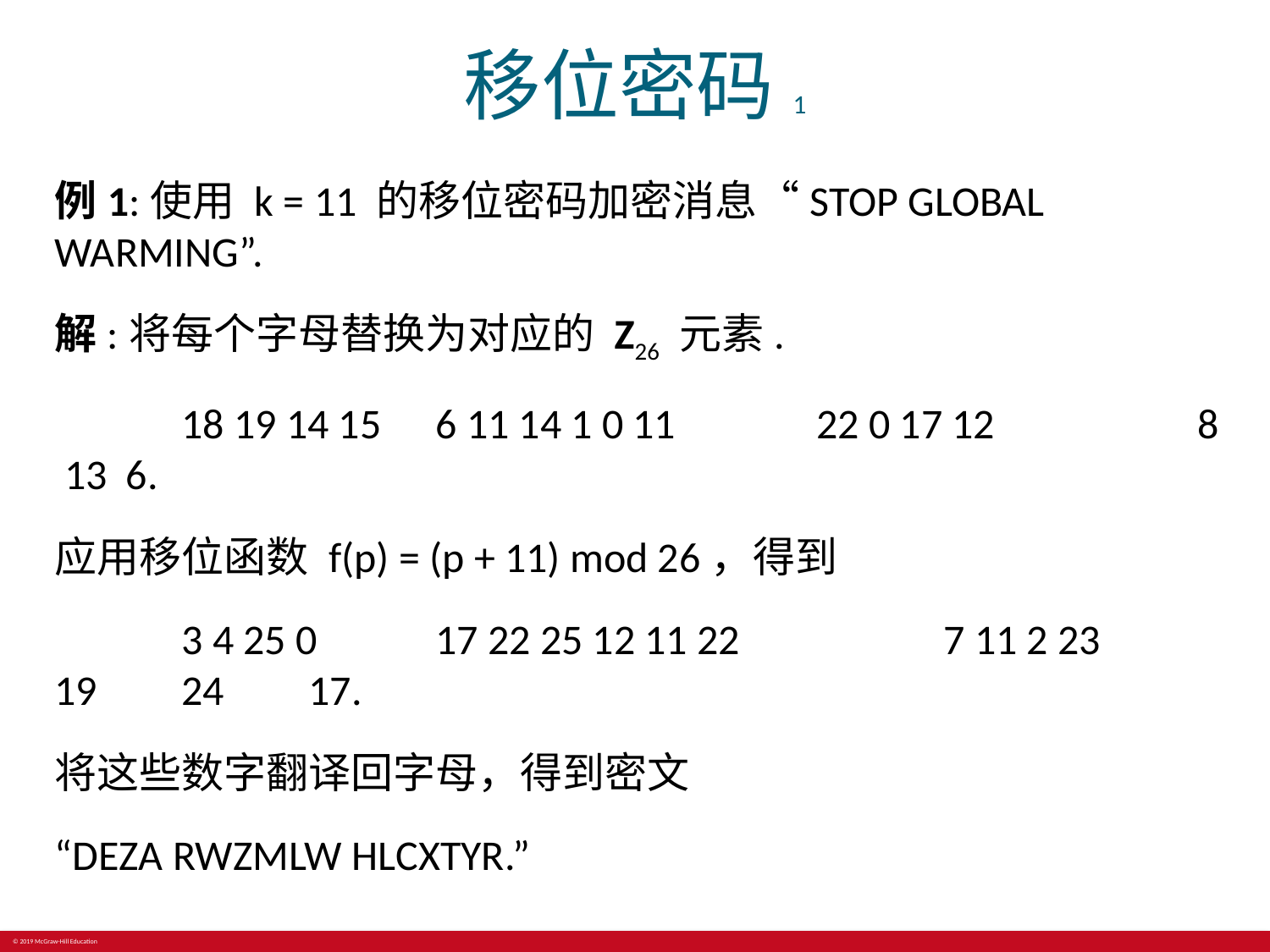

# 移位密码1
例1:使用 k = 11 的移位密码加密消息“STOP GLOBAL WARMING”.
解:将每个字母替换为对应的 Z26 元素.
	18 19 14 15	6 11 14 1 0 11		22 0 17 12		8  13  6.
应用移位函数 f(p) = (p + 11) mod 26，得到
	3 4 25 0	17 22 25 12 11 22		7 11 2 23	19	24	17.
将这些数字翻译回字母，得到密文
“DEZA RWZMLW HLCXTYR.”